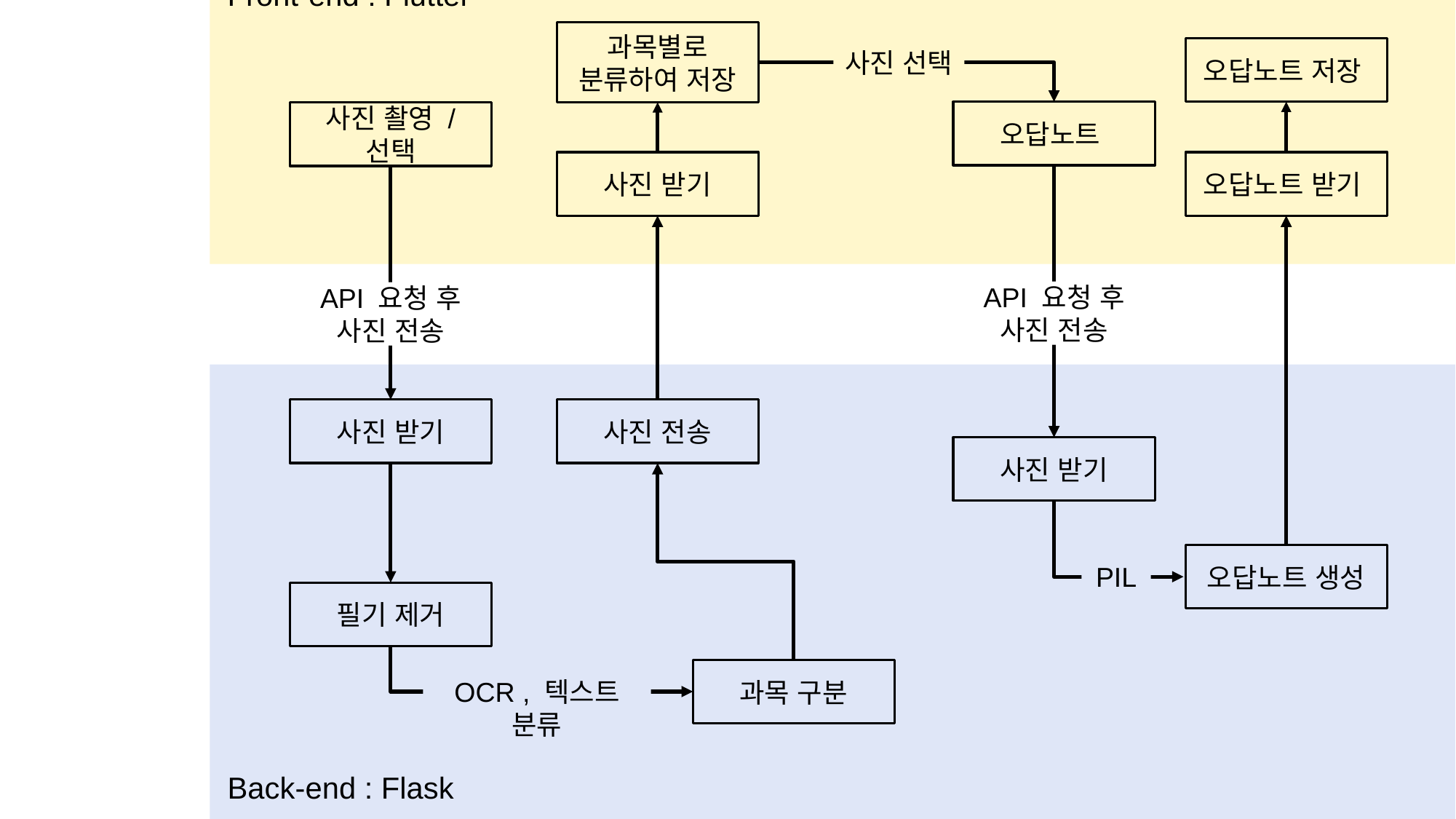

Front-end : Flutter
과목별로
분류하여 저장
오답노트 저장
사진 선택
오답노트
사진 촬영 / 선택
오답노트 받기
사진 받기

API 요청 후
사진 전송
API 요청 후
사진 전송

사진 받기
사진 전송
사진 받기
오답노트 생성
PIL
필기 제거
과목 구분
OCR , 텍스트 분류
Back-end : Flask